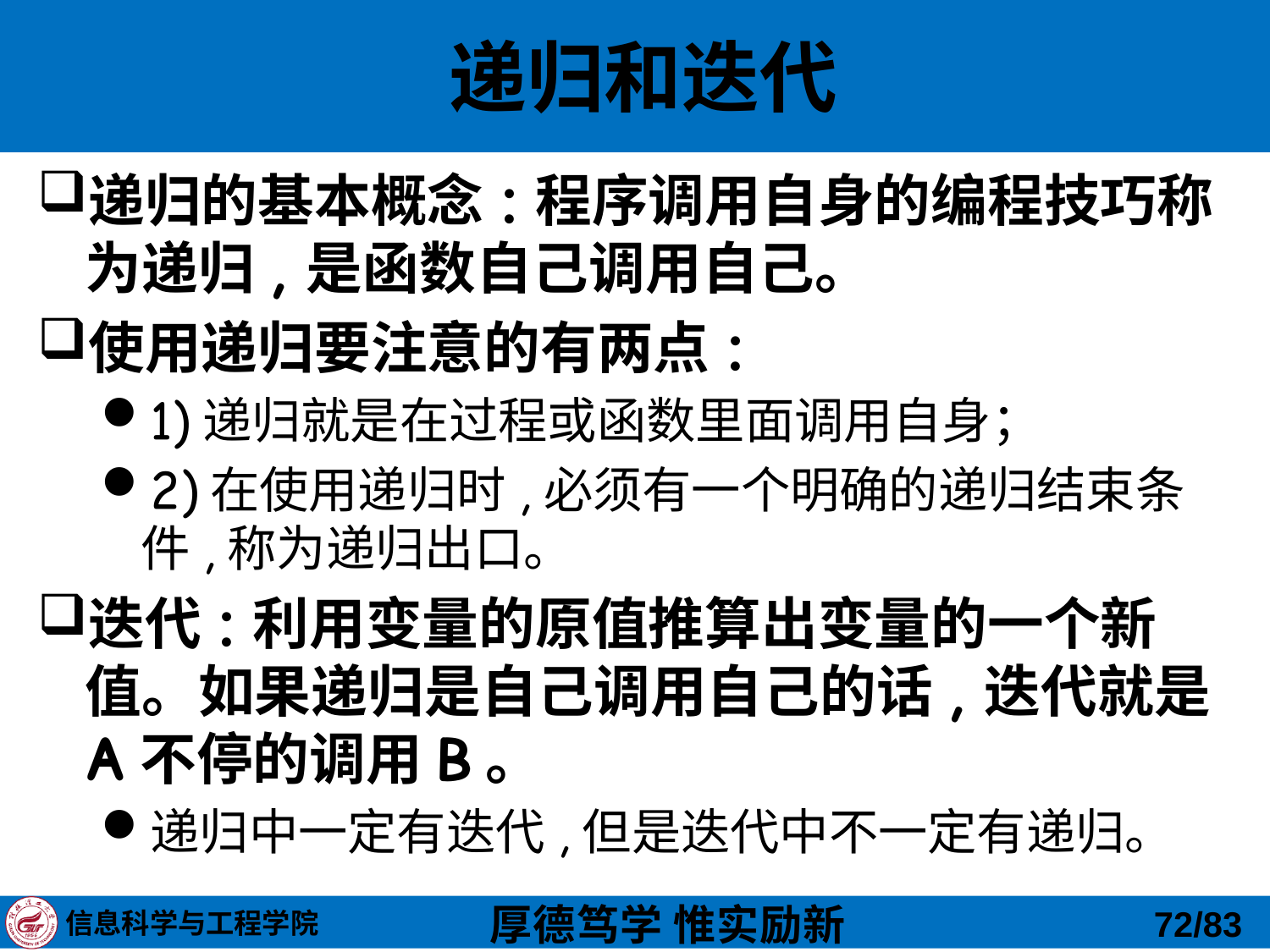

# 递归和迭代
递归的基本概念:程序调用自身的编程技巧称为递归,是函数自己调用自己。
使用递归要注意的有两点:
1)递归就是在过程或函数里面调用自身；
2)在使用递归时,必须有一个明确的递归结束条件,称为递归出口。
迭代:利用变量的原值推算出变量的一个新值。如果递归是自己调用自己的话,迭代就是A不停的调用B。
递归中一定有迭代,但是迭代中不一定有递归。
72/83